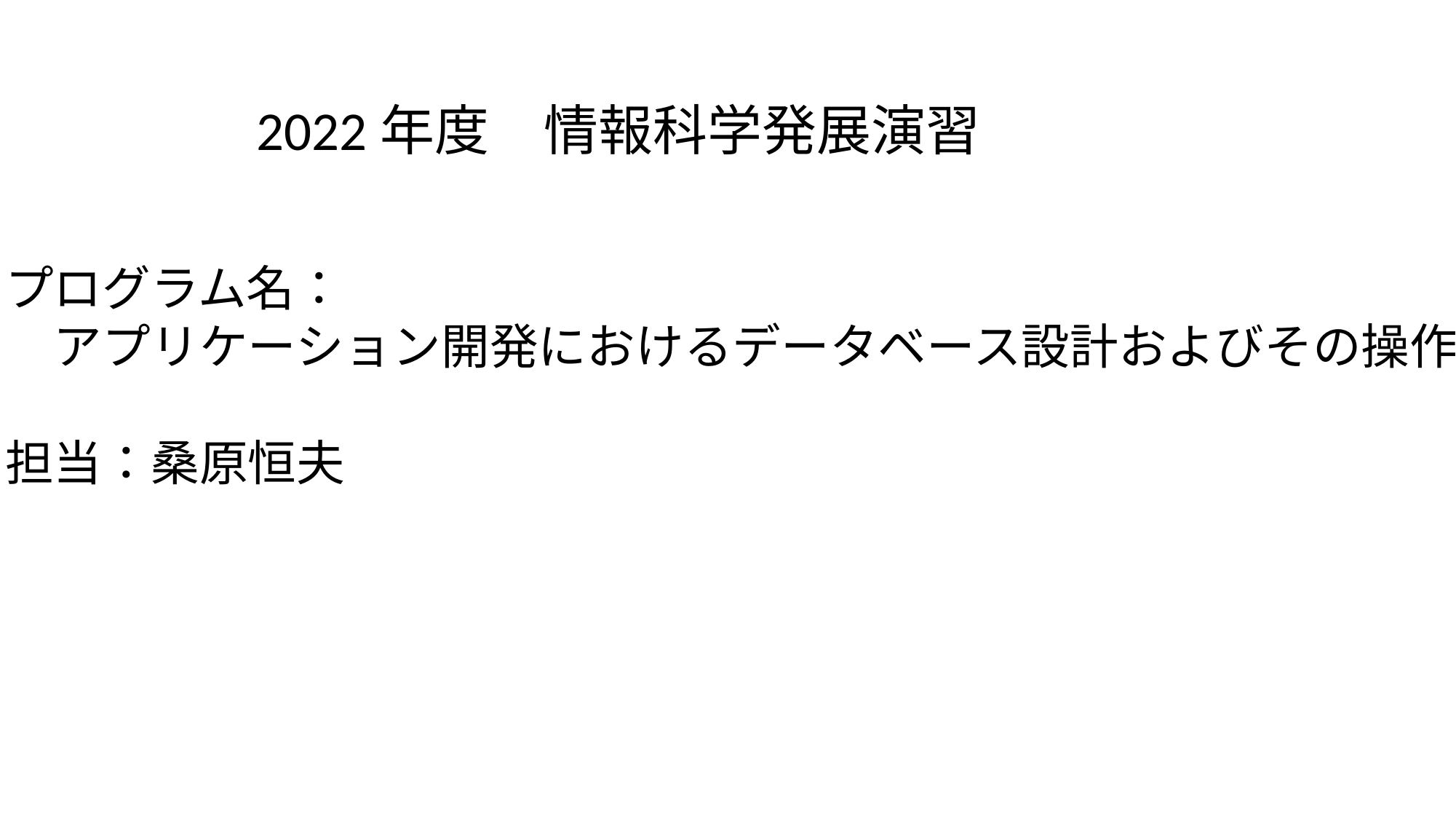

2022年度　情報科学発展演習

プログラム名：
　アプリケーション開発におけるデータベース設計およびその操作

担当：桑原恒夫